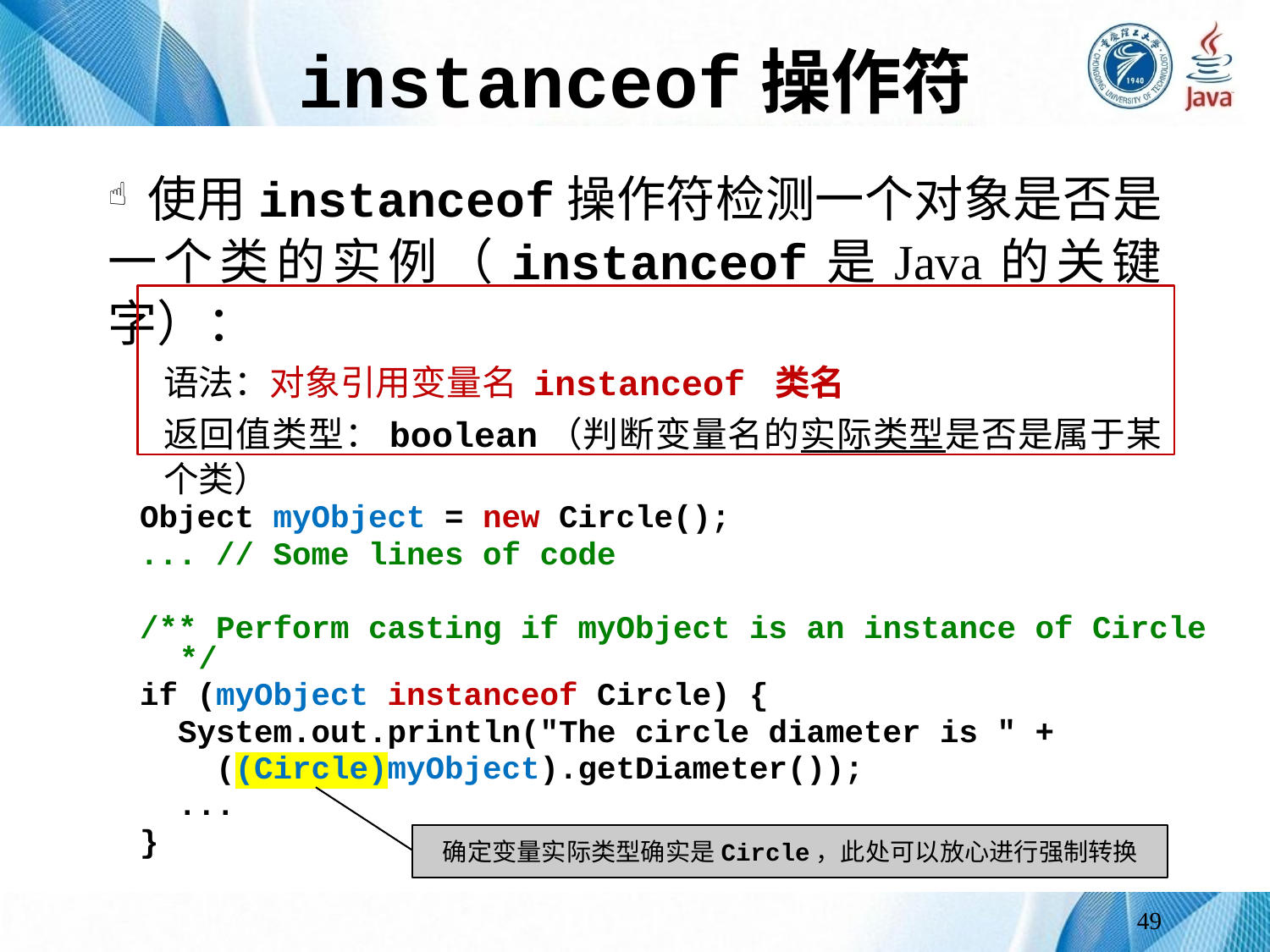

# instanceof操作符
 使用instanceof操作符检测一个对象是否是一个类的实例（instanceof是Java的关键字）：
语法：对象引用变量名 instanceof 类名
返回值类型：boolean（判断变量名的实际类型是否是属于某个类）

Object myObject = new Circle();
... // Some lines of code

/** Perform casting if myObject is an instance of Circle */
if (myObject instanceof Circle) {
  System.out.println("The circle diameter is " +
    ((Circle)myObject).getDiameter());
  ...
}
确定变量实际类型确实是Circle，此处可以放心进行强制转换
49